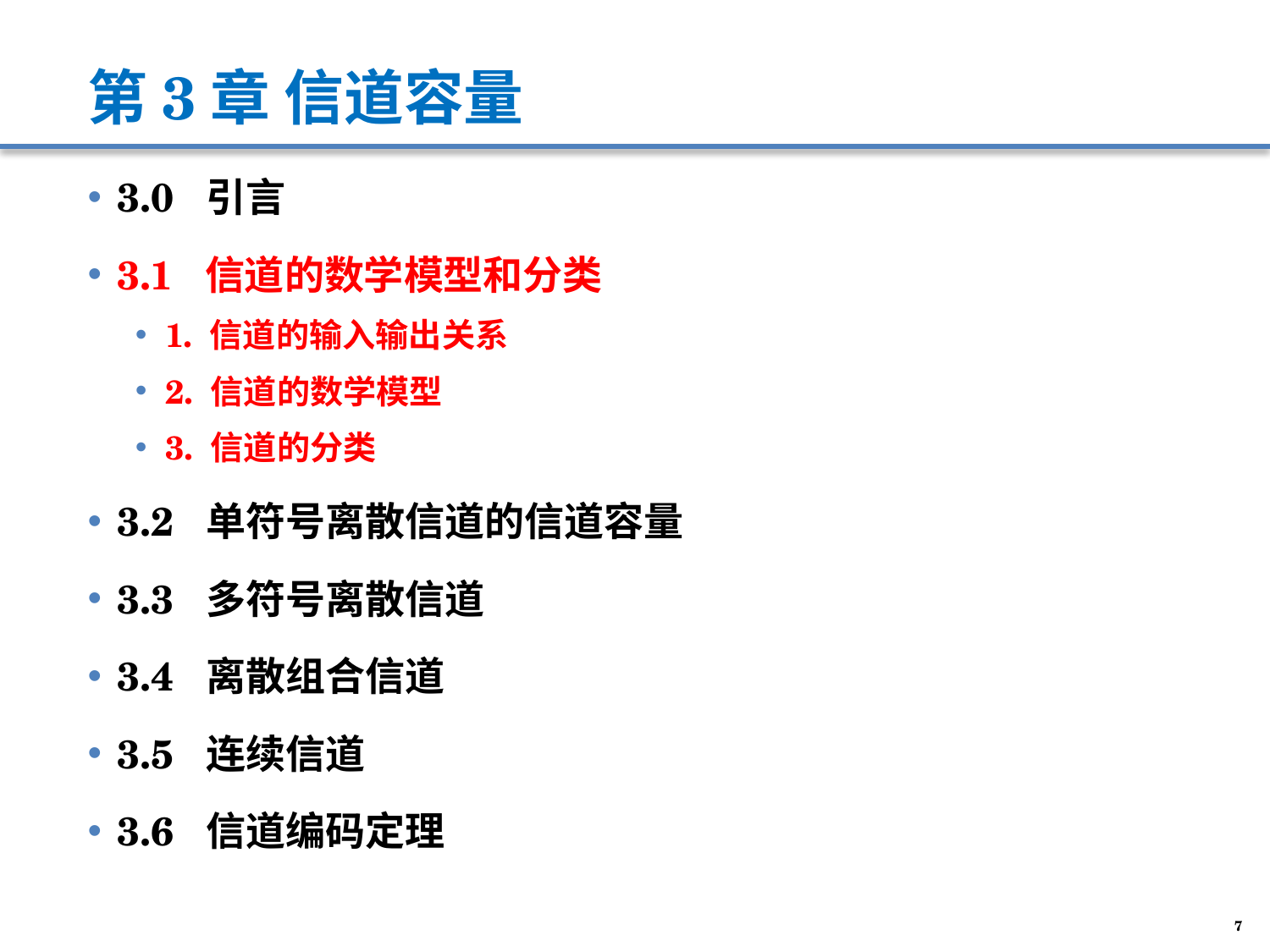

# 第3章 信道容量
3.0  引言
3.1  信道的数学模型和分类
1. 信道的输入输出关系
2. 信道的数学模型
3. 信道的分类
3.2  单符号离散信道的信道容量
3.3  多符号离散信道
3.4  离散组合信道
3.5  连续信道
3.6  信道编码定理
7